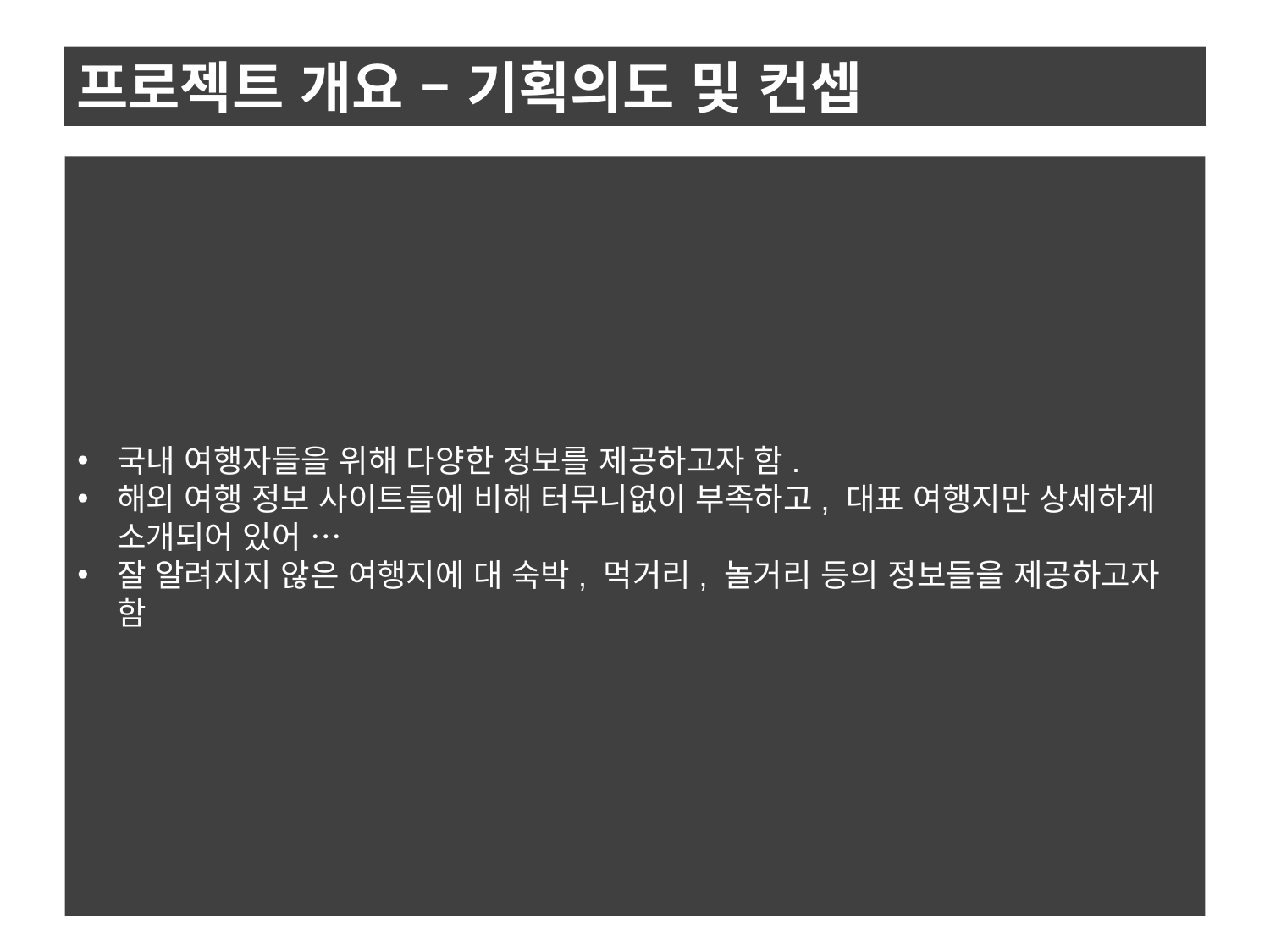

# 프로젝트 개요 – 기획의도 및 컨셉
국내 여행자들을 위해 다양한 정보를 제공하고자 함.
해외 여행 정보 사이트들에 비해 터무니없이 부족하고, 대표 여행지만 상세하게 소개되어 있어 …
잘 알려지지 않은 여행지에 대 숙박, 먹거리, 놀거리 등의 정보들을 제공하고자 함